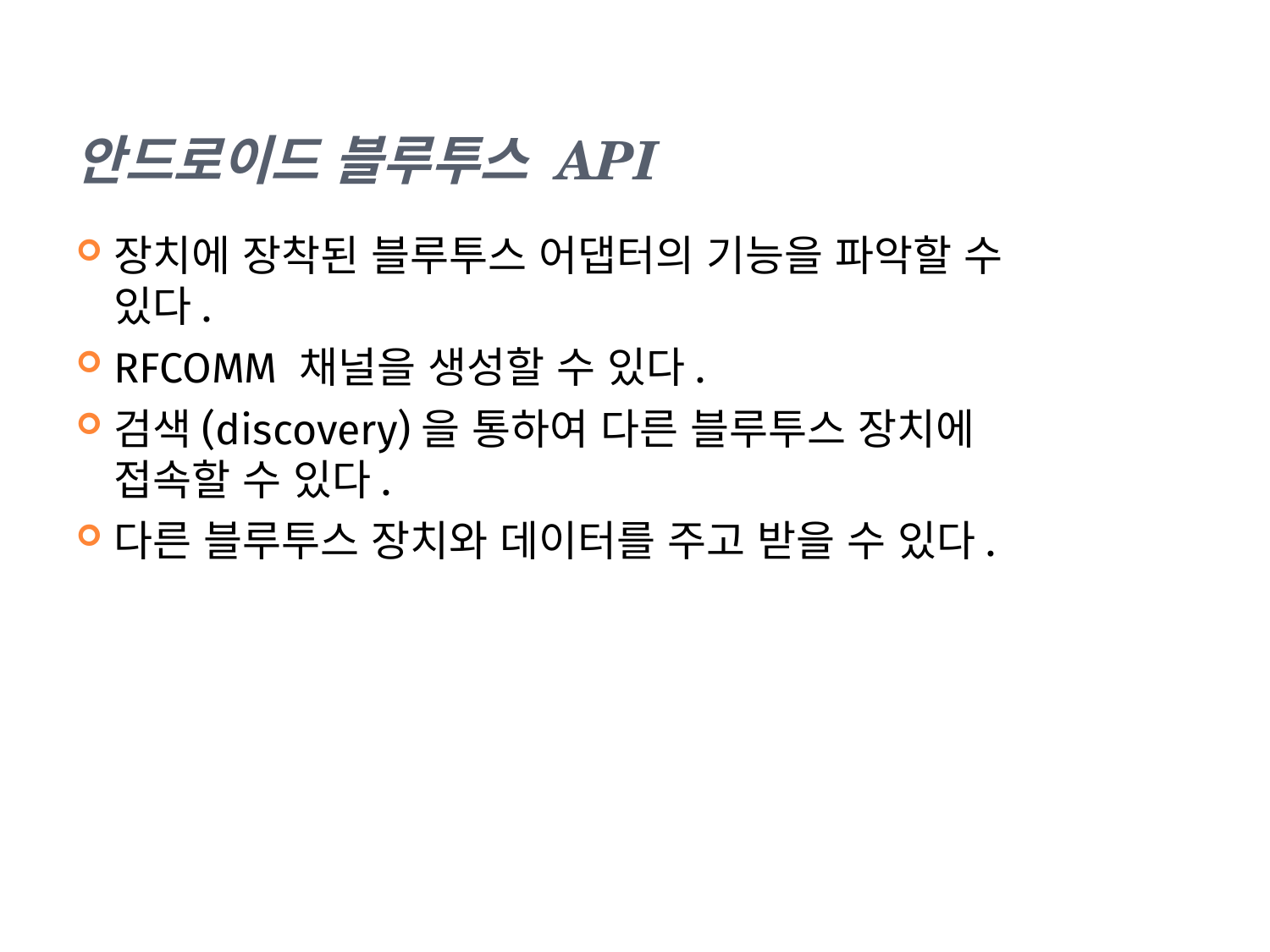

# 안드로이드 블루투스 API
장치에 장착된 블루투스 어댑터의 기능을 파악할 수 있다.
RFCOMM 채널을 생성할 수 있다.
검색(discovery)을 통하여 다른 블루투스 장치에 접속할 수 있다.
다른 블루투스 장치와 데이터를 주고 받을 수 있다.